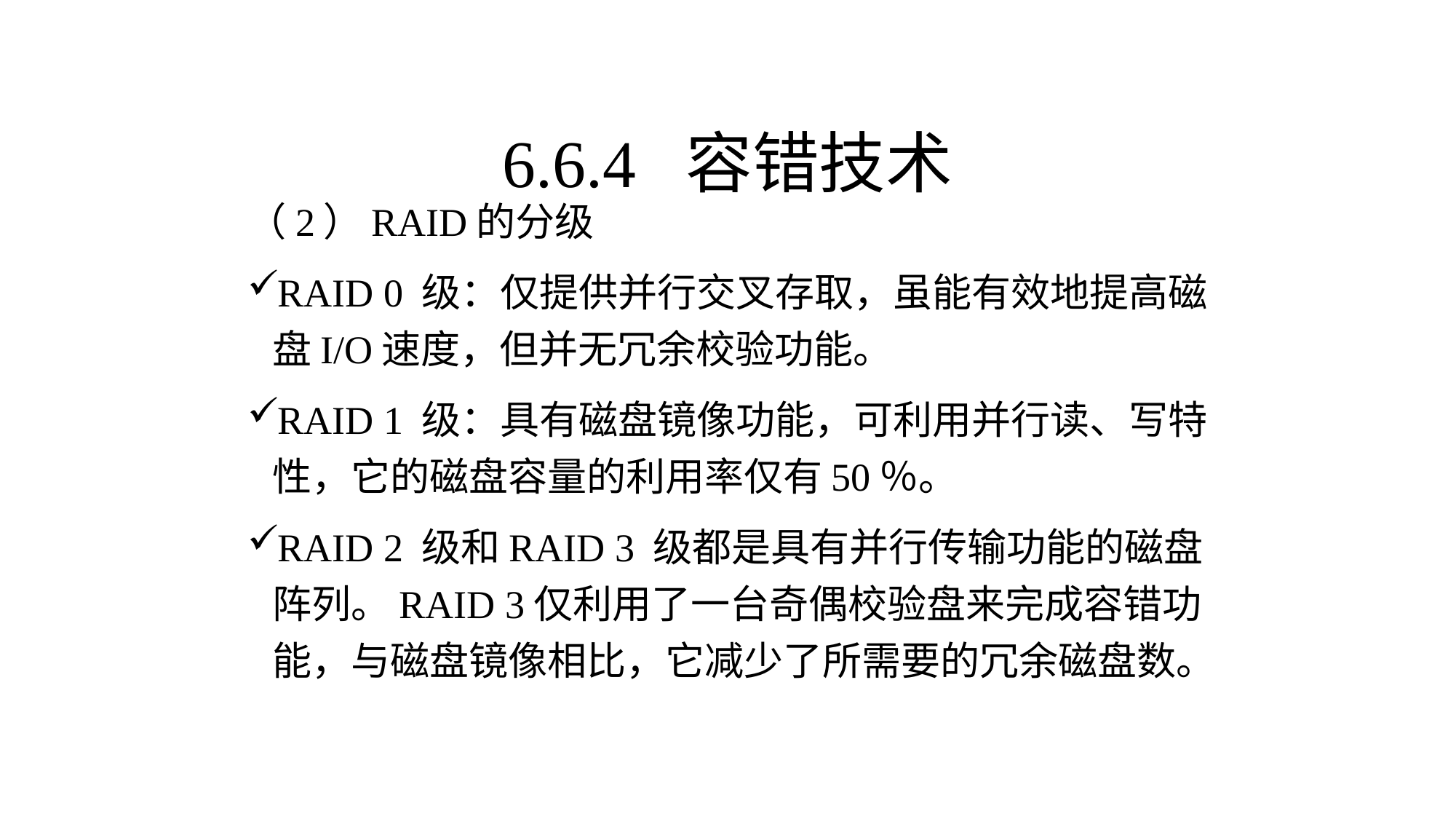

6.6.4  容错技术
（2）RAID的分级
RAID 0 级：仅提供并行交叉存取，虽能有效地提高磁盘I/O速度，但并无冗余校验功能。
RAID 1 级：具有磁盘镜像功能，可利用并行读、写特性，它的磁盘容量的利用率仅有50％。
RAID 2 级和RAID 3 级都是具有并行传输功能的磁盘阵列。RAID 3仅利用了一台奇偶校验盘来完成容错功能，与磁盘镜像相比，它减少了所需要的冗余磁盘数。
24